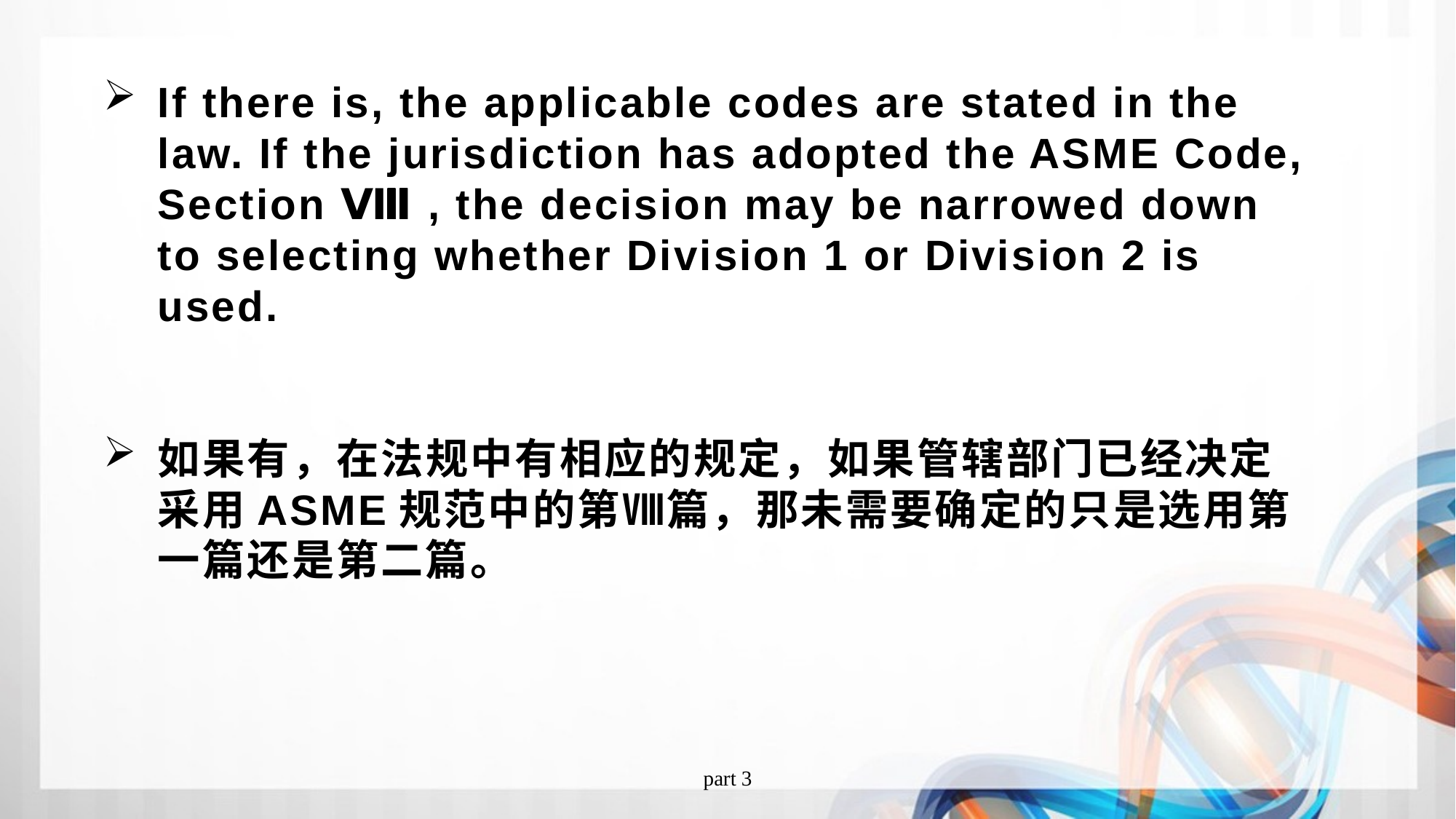

If there is, the applicable codes are stated in the law. If the jurisdiction has adopted the ASME Code, Section Ⅷ , the decision may be narrowed down to selecting whether Division 1 or Division 2 is used.

如果有，在法规中有相应的规定，如果管辖部门已经决定采用ASME规范中的第Ⅷ篇，那未需要确定的只是选用第一篇还是第二篇。

part 3